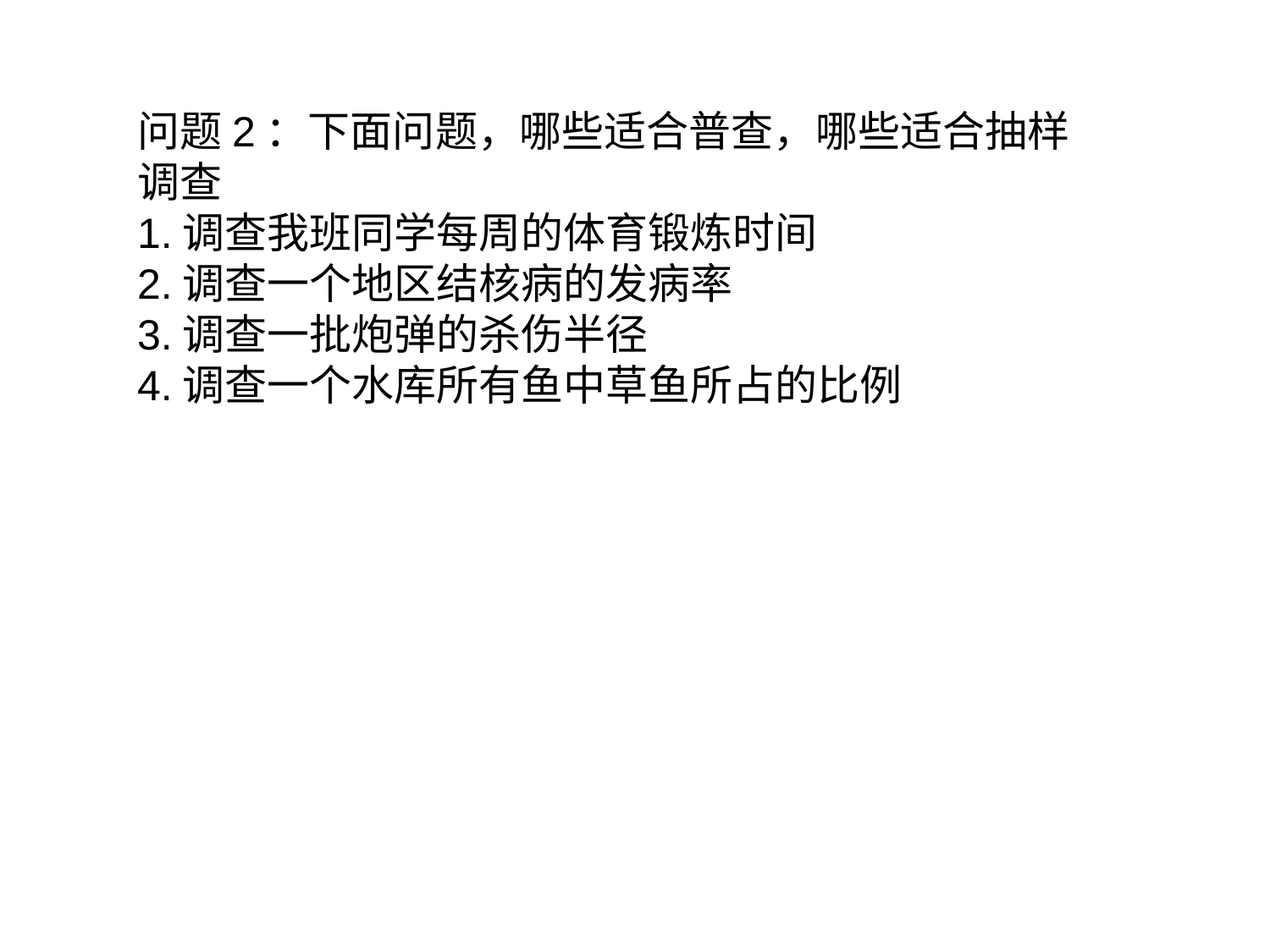

问题2：下面问题，哪些适合普查，哪些适合抽样调查
1.调查我班同学每周的体育锻炼时间
2.调查一个地区结核病的发病率
3.调查一批炮弹的杀伤半径
4.调查一个水库所有鱼中草鱼所占的比例